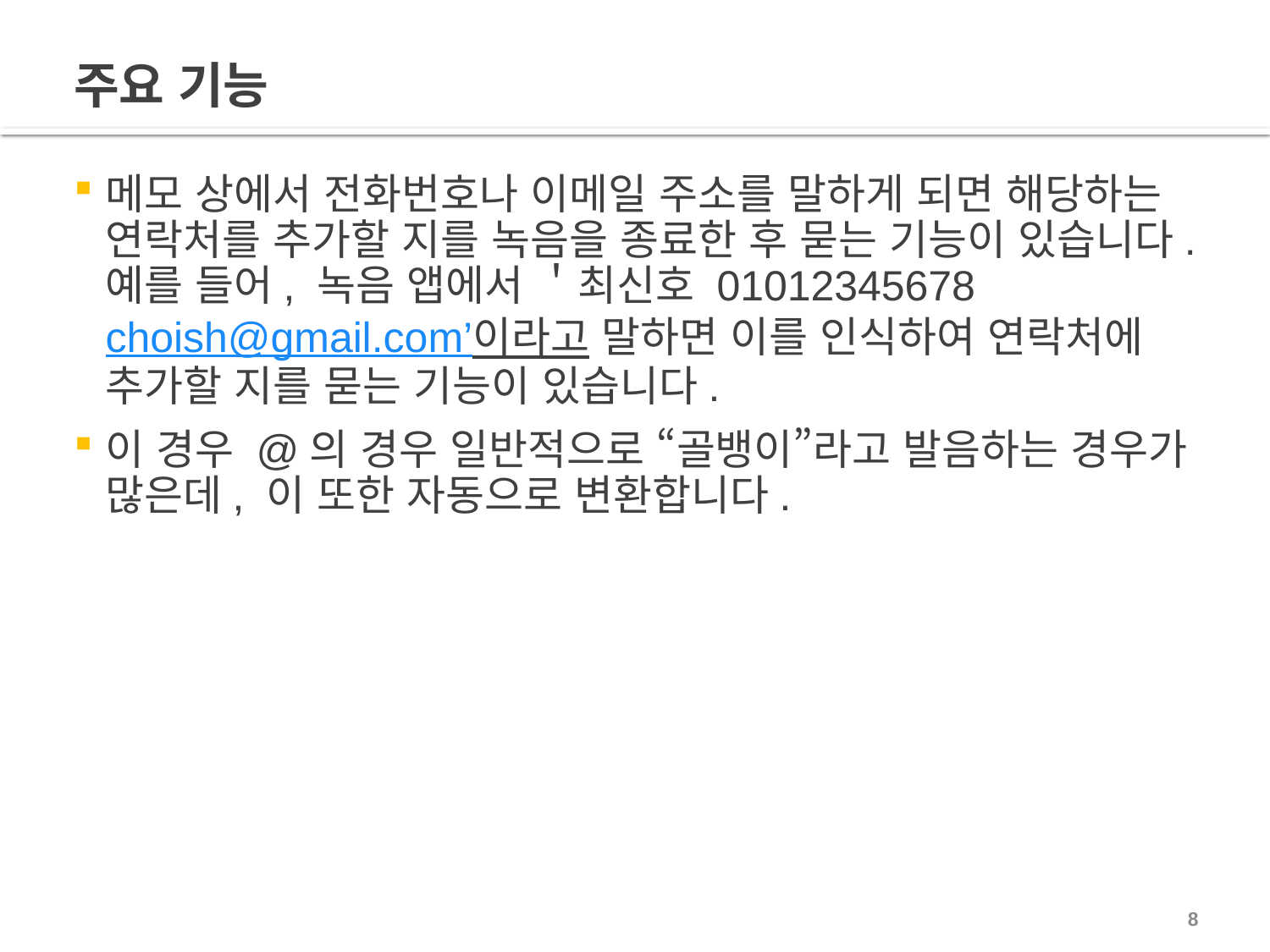

# 주요 기능
메모 상에서 전화번호나 이메일 주소를 말하게 되면 해당하는 연락처를 추가할 지를 녹음을 종료한 후 묻는 기능이 있습니다.예를 들어, 녹음 앱에서 ＇최신호 01012345678 choish@gmail.com’이라고 말하면 이를 인식하여 연락처에 추가할 지를 묻는 기능이 있습니다.
이 경우 @의 경우 일반적으로 “골뱅이”라고 발음하는 경우가 많은데, 이 또한 자동으로 변환합니다.
8